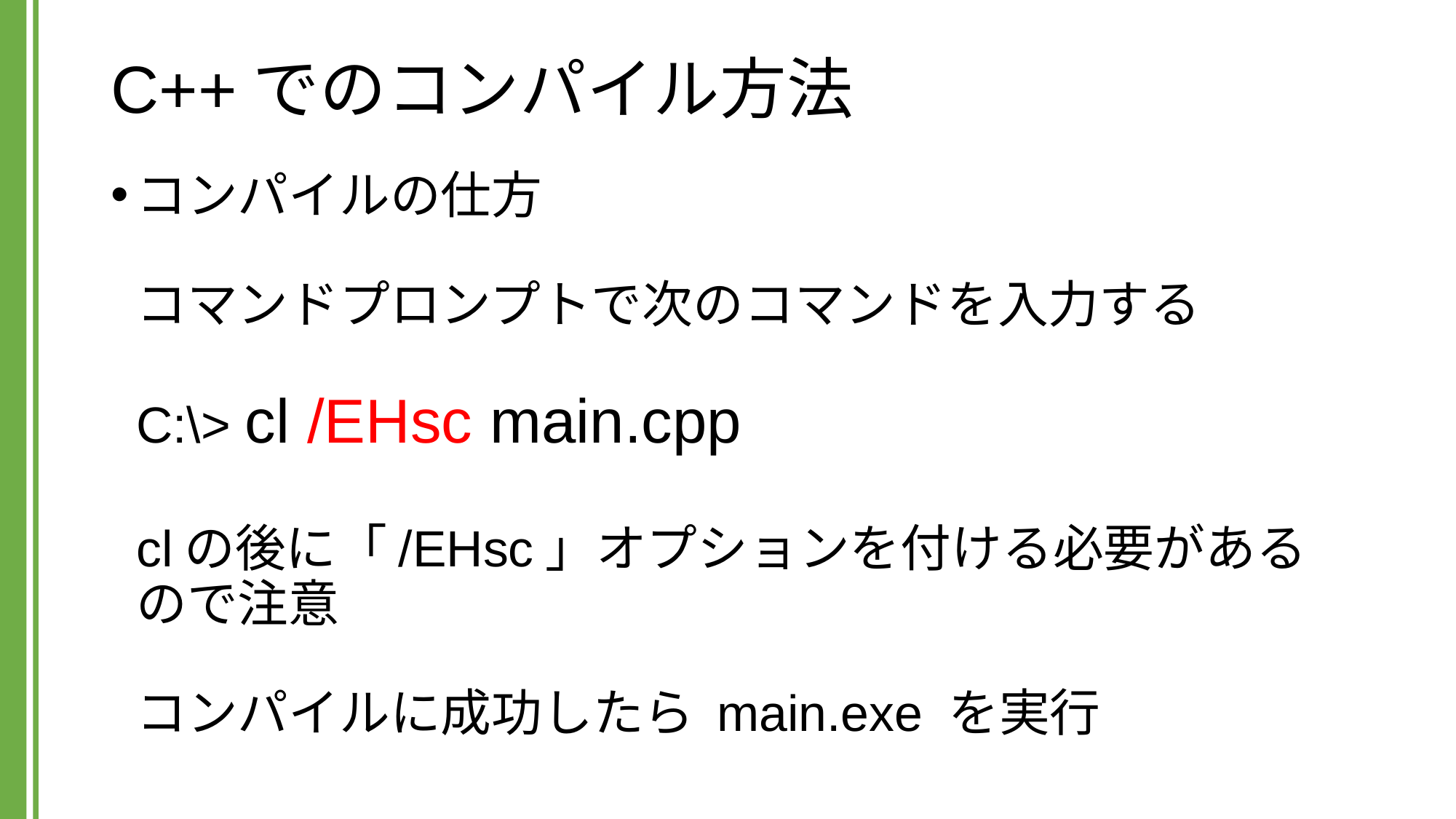

# C++でのコンパイル方法
コンパイルの仕方
コマンドプロンプトで次のコマンドを入力する
C:\> cl /EHsc main.cpp
clの後に「/EHsc」オプションを付ける必要がある
ので注意
コンパイルに成功したら main.exe を実行